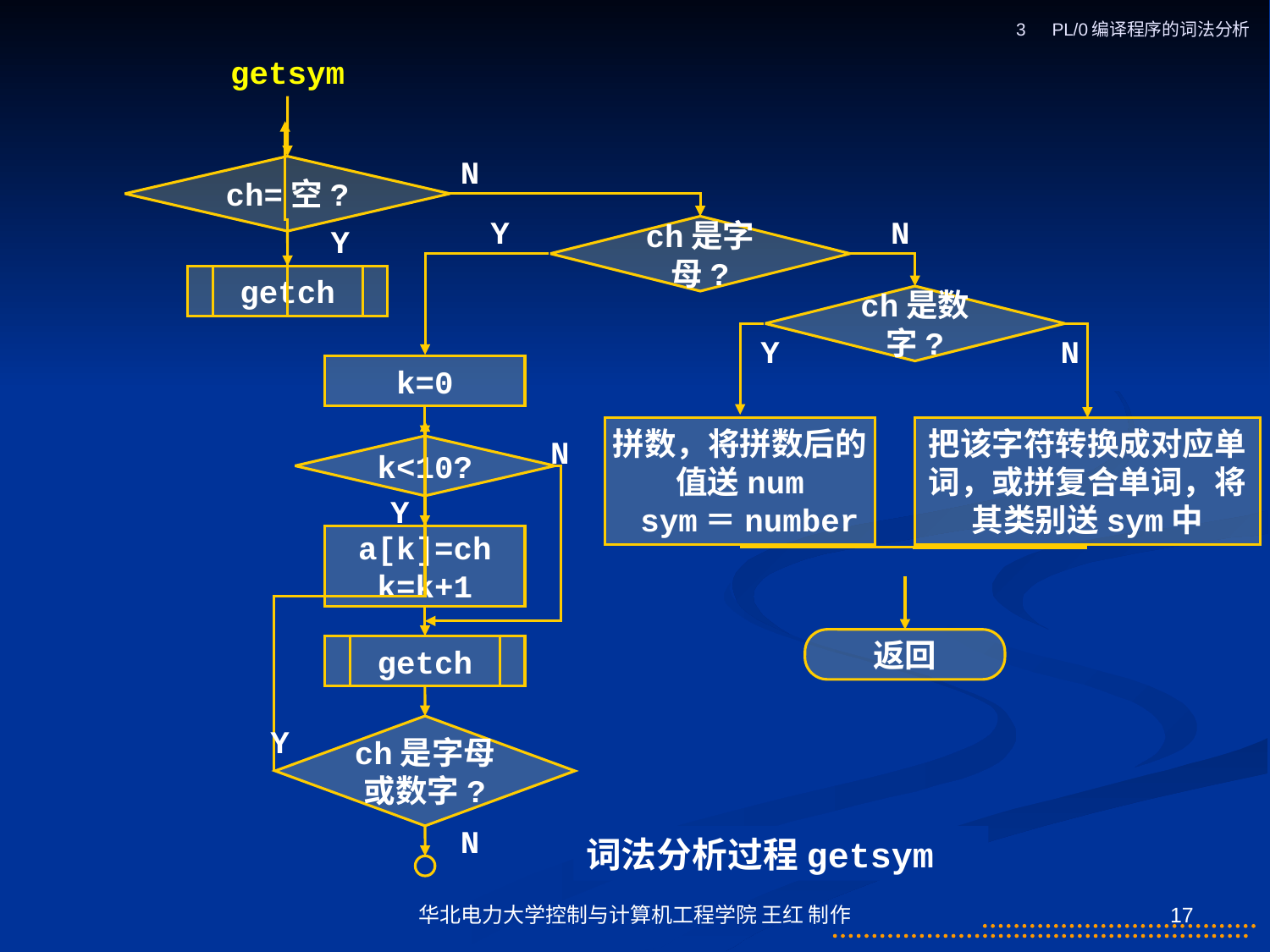

3　PL/0编译程序的词法分析
getsym

ch=空?
N
Y
ch是字母?
N
Y
getch
ch是数字?
Y
N
k=0

拼数，将拼数后的值送num
 sym＝number
把该字符转换成对应单词，或拼复合单词，将其类别送sym中
k<10?
N

Y
a[k]=ch
k=k+1

返回
getch
ch是字母或数字?
Y
N

词法分析过程getsym
华北电力大学控制与计算机工程学院 王红 制作
17